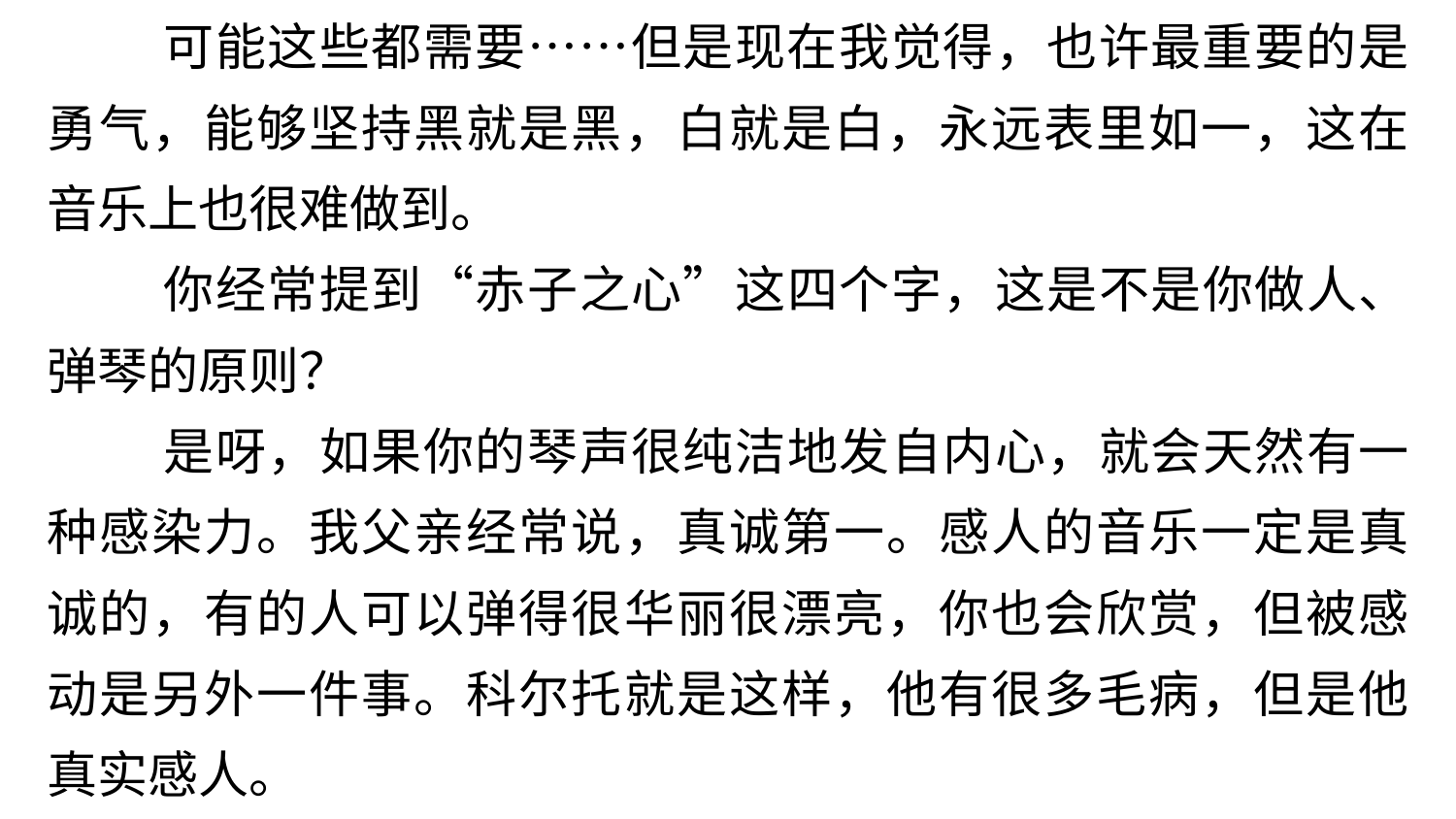

可能这些都需要……但是现在我觉得，也许最重要的是勇气，能够坚持黑就是黑，白就是白，永远表里如一，这在音乐上也很难做到。
        你经常提到“赤子之心”这四个字，这是不是你做人、弹琴的原则？
        是呀，如果你的琴声很纯洁地发自内心，就会天然有一种感染力。我父亲经常说，真诚第一。感人的音乐一定是真诚的，有的人可以弹得很华丽很漂亮，你也会欣赏，但被感动是另外一件事。科尔托就是这样，他有很多毛病，但是他真实感人。